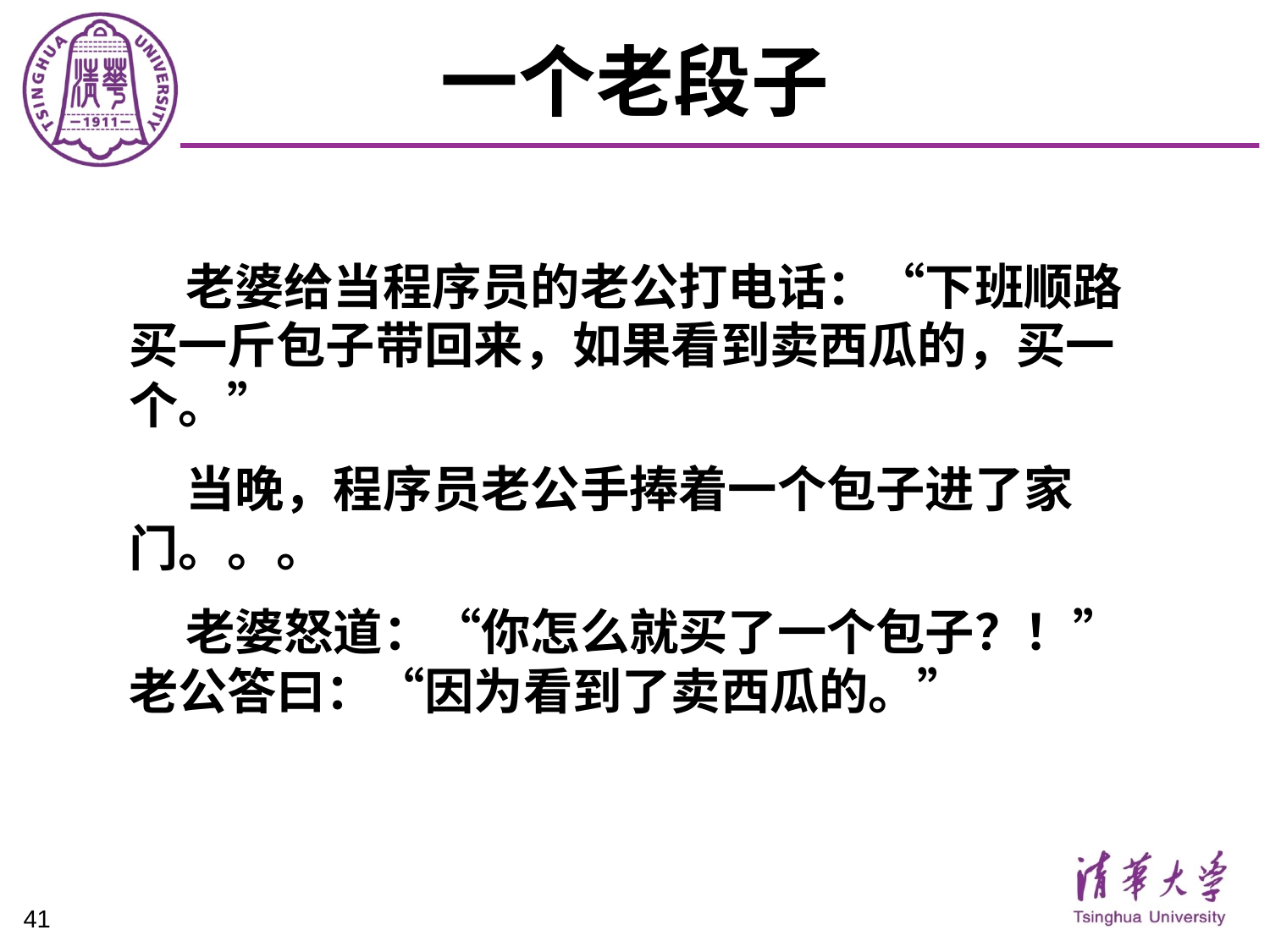

# 一个老段子
    老婆给当程序员的老公打电话：“下班顺路买一斤包子带回来，如果看到卖西瓜的，买一个。”
    当晚，程序员老公手捧着一个包子进了家门。。。
    老婆怒道：“你怎么就买了一个包子？！” 老公答曰：“因为看到了卖西瓜的。”
41